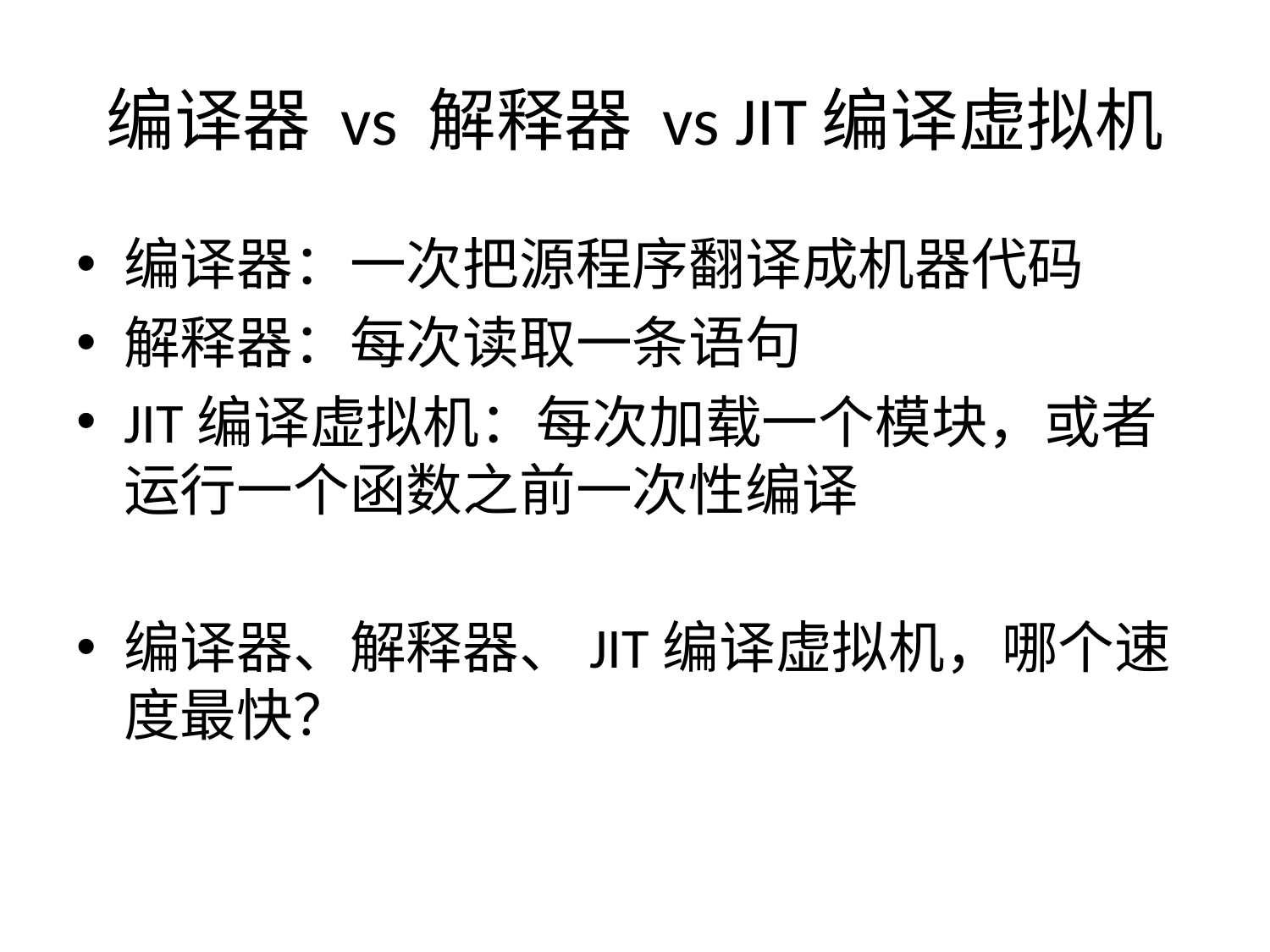

# 编译器 vs 解释器 vs JIT编译虚拟机
编译器：一次把源程序翻译成机器代码
解释器：每次读取一条语句
JIT编译虚拟机：每次加载一个模块，或者运行一个函数之前一次性编译

编译器、解释器、JIT编译虚拟机，哪个速度最快？